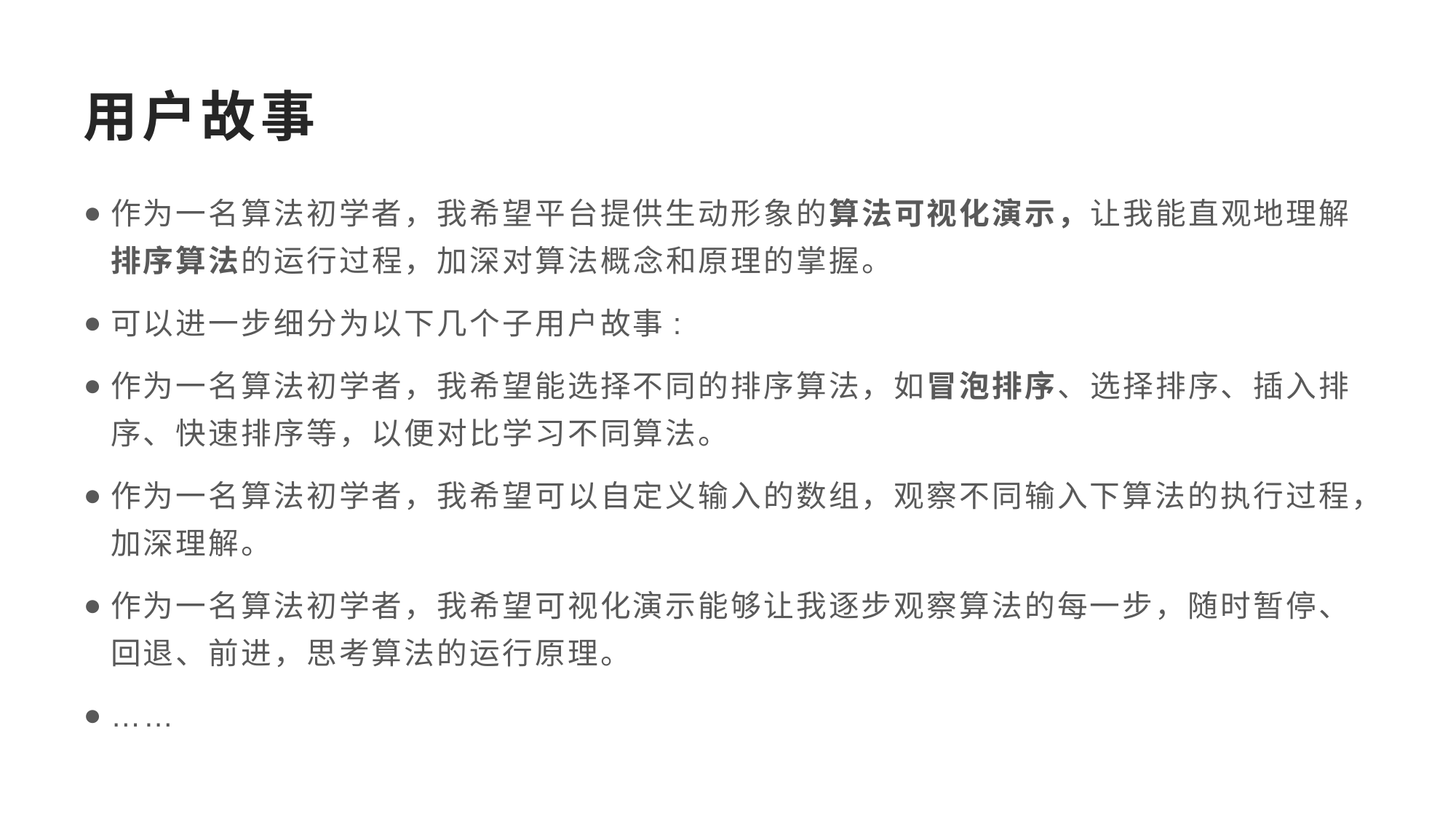

# 用户故事
作为一名算法初学者，我希望平台提供生动形象的算法可视化演示，让我能直观地理解排序算法的运行过程，加深对算法概念和原理的掌握。
可以进一步细分为以下几个子用户故事:
作为一名算法初学者，我希望能选择不同的排序算法，如冒泡排序、选择排序、插入排序、快速排序等，以便对比学习不同算法。
作为一名算法初学者，我希望可以自定义输入的数组，观察不同输入下算法的执行过程，加深理解。
作为一名算法初学者，我希望可视化演示能够让我逐步观察算法的每一步，随时暂停、回退、前进，思考算法的运行原理。
……